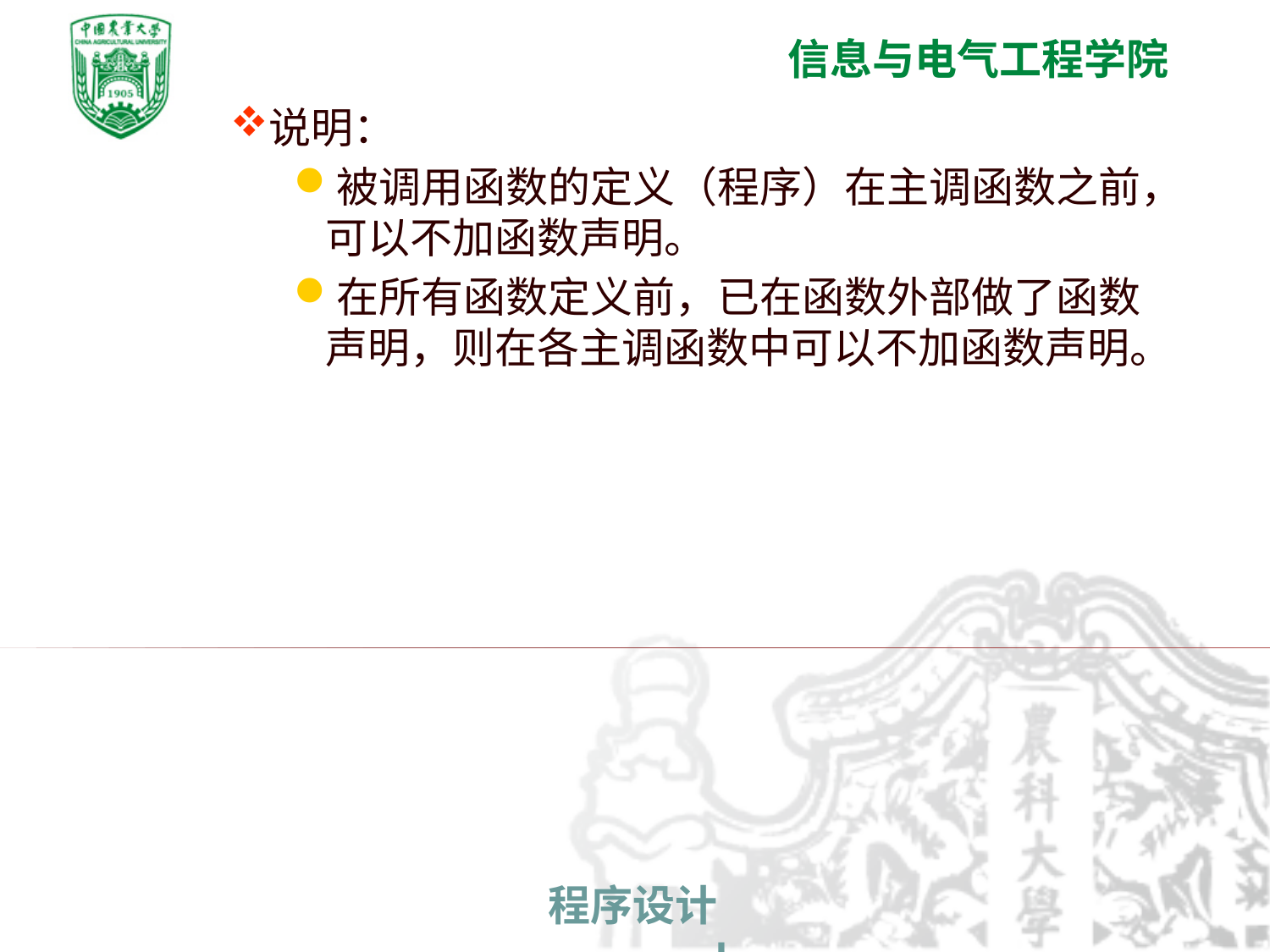

说明：
被调用函数的定义（程序）在主调函数之前，可以不加函数声明。
在所有函数定义前，已在函数外部做了函数声明，则在各主调函数中可以不加函数声明。